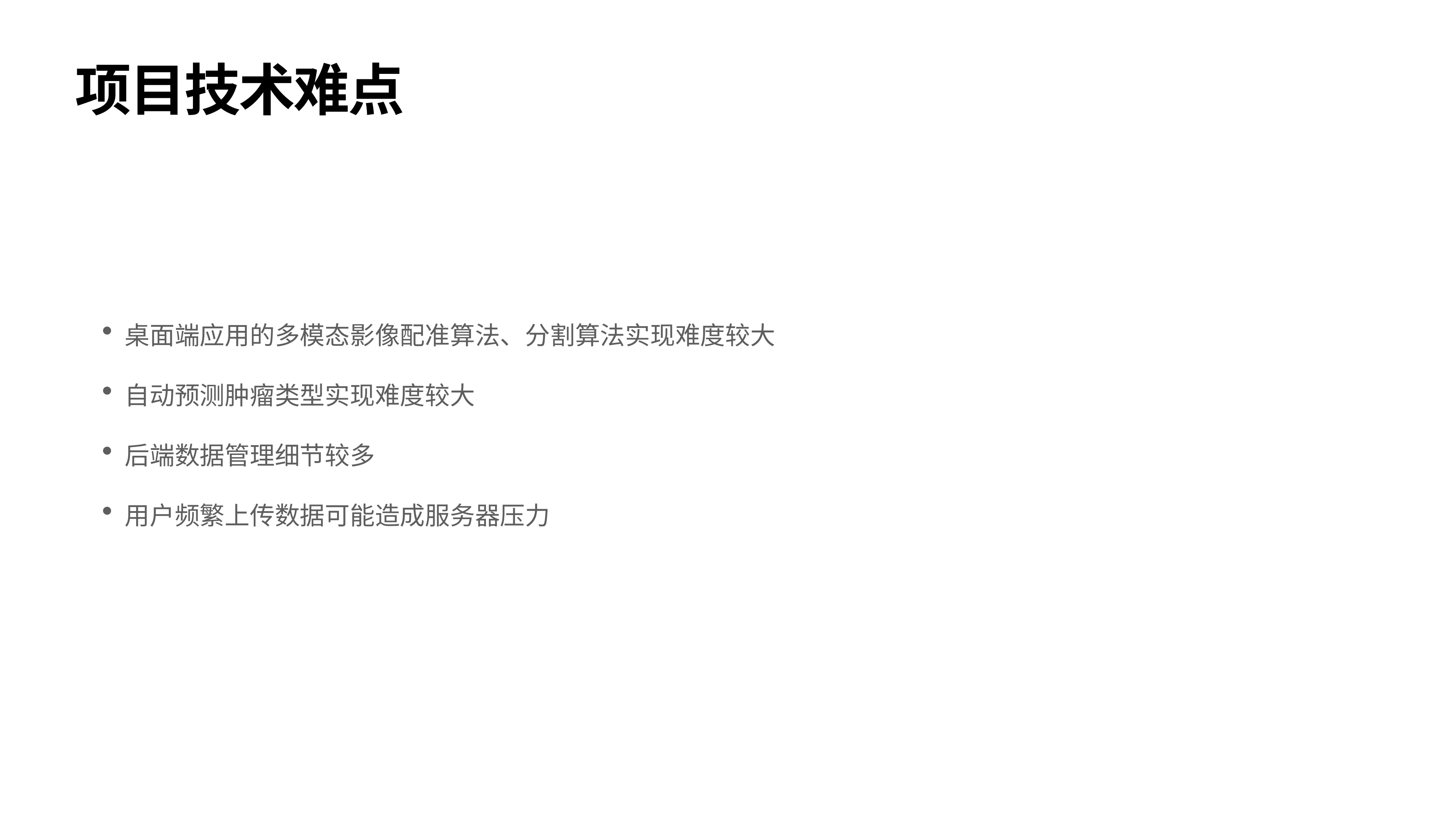

# 项目技术难点
桌面端应用的多模态影像配准算法、分割算法实现难度较大
自动预测肿瘤类型实现难度较大
后端数据管理细节较多
用户频繁上传数据可能造成服务器压力